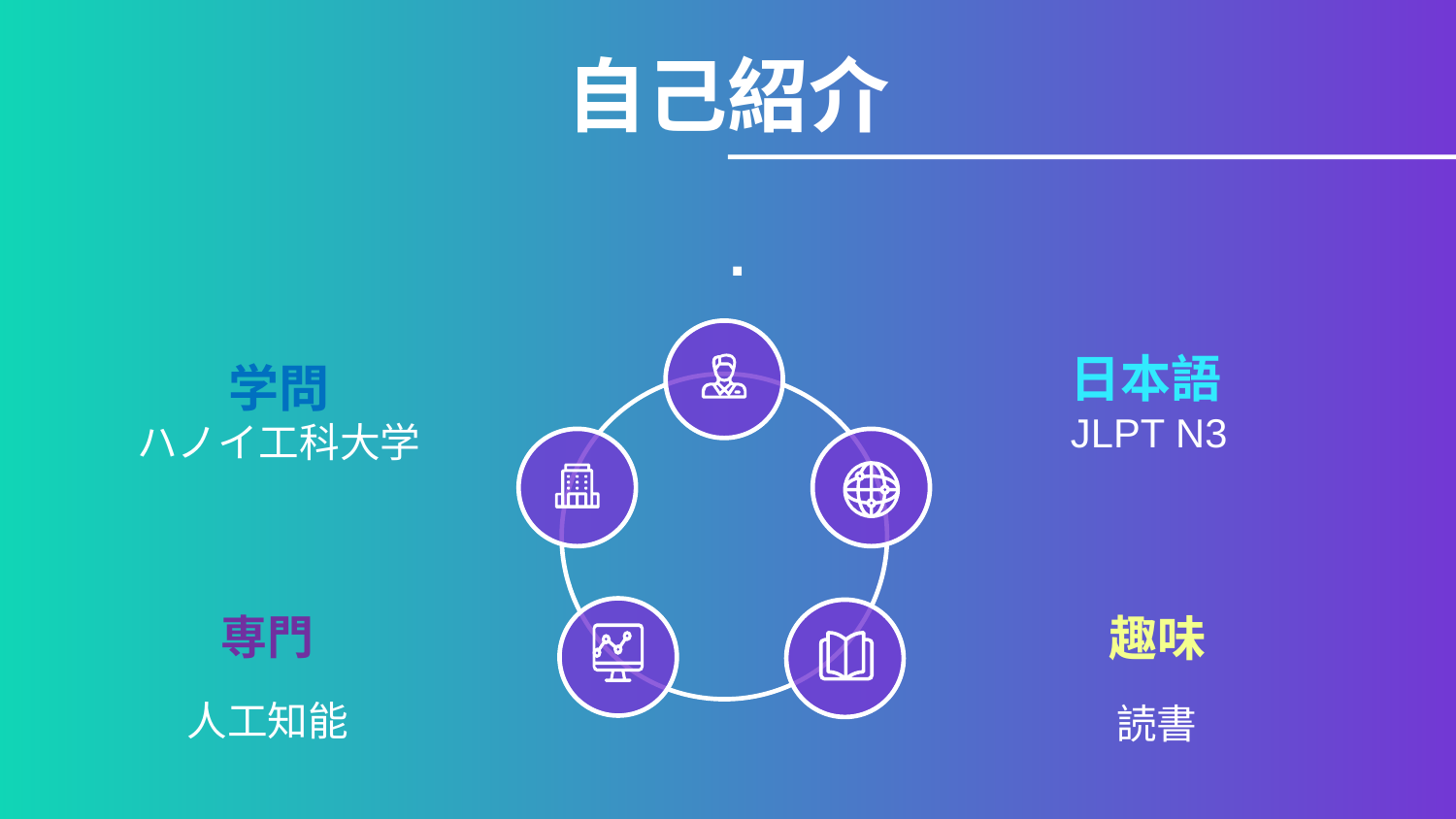

# 自己紹介
.

日本語
JLPT N3
学問
ハノイ工科大学

趣味
読書
専門
人工知能